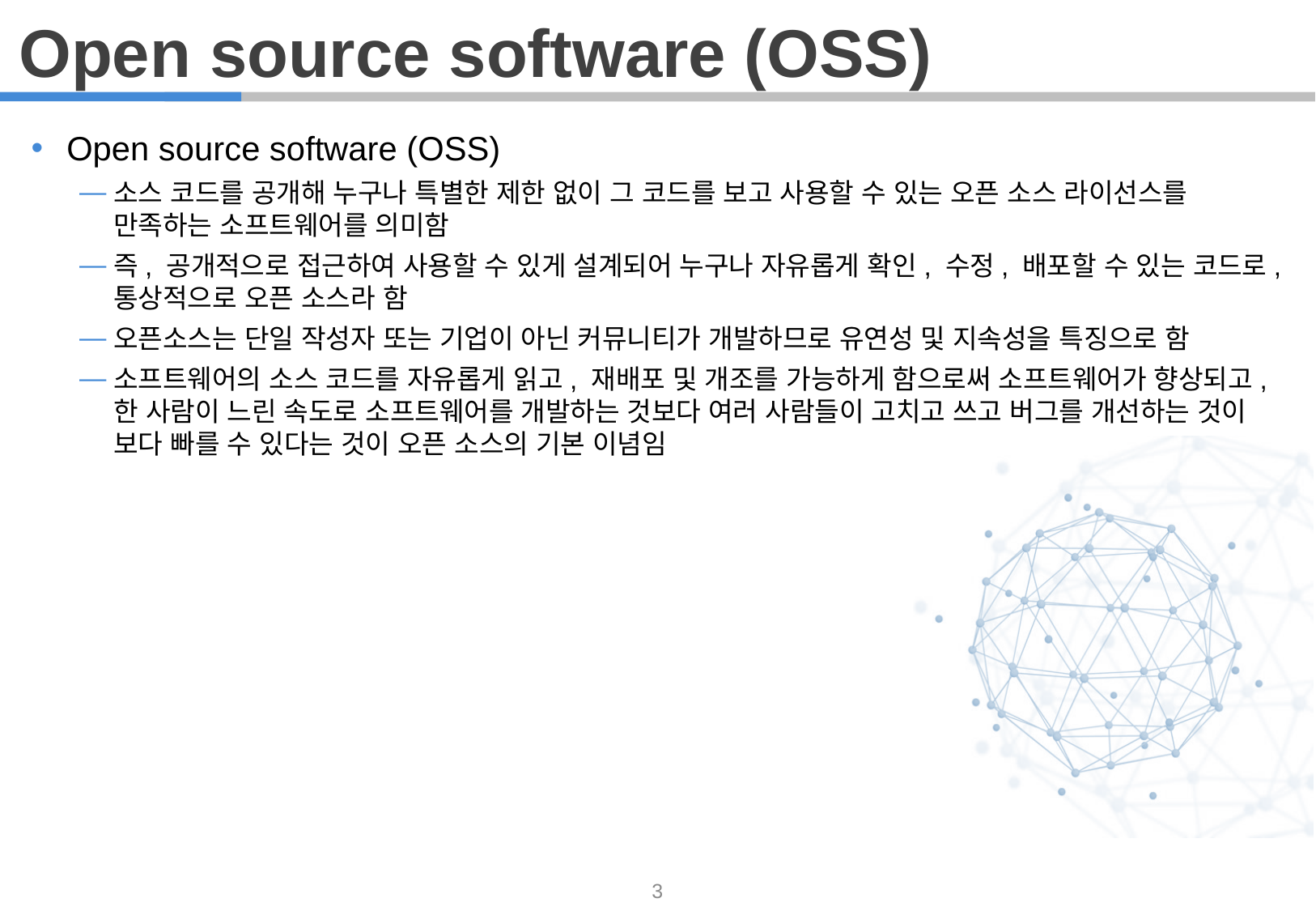

Open source software (OSS)
Open source software (OSS)
소스 코드를 공개해 누구나 특별한 제한 없이 그 코드를 보고 사용할 수 있는 오픈 소스 라이선스를 만족하는 소프트웨어를 의미함
즉, 공개적으로 접근하여 사용할 수 있게 설계되어 누구나 자유롭게 확인, 수정, 배포할 수 있는 코드로, 통상적으로 오픈 소스라 함
오픈소스는 단일 작성자 또는 기업이 아닌 커뮤니티가 개발하므로 유연성 및 지속성을 특징으로 함
소프트웨어의 소스 코드를 자유롭게 읽고, 재배포 및 개조를 가능하게 함으로써 소프트웨어가 향상되고, 한 사람이 느린 속도로 소프트웨어를 개발하는 것보다 여러 사람들이 고치고 쓰고 버그를 개선하는 것이 보다 빠를 수 있다는 것이 오픈 소스의 기본 이념임
3